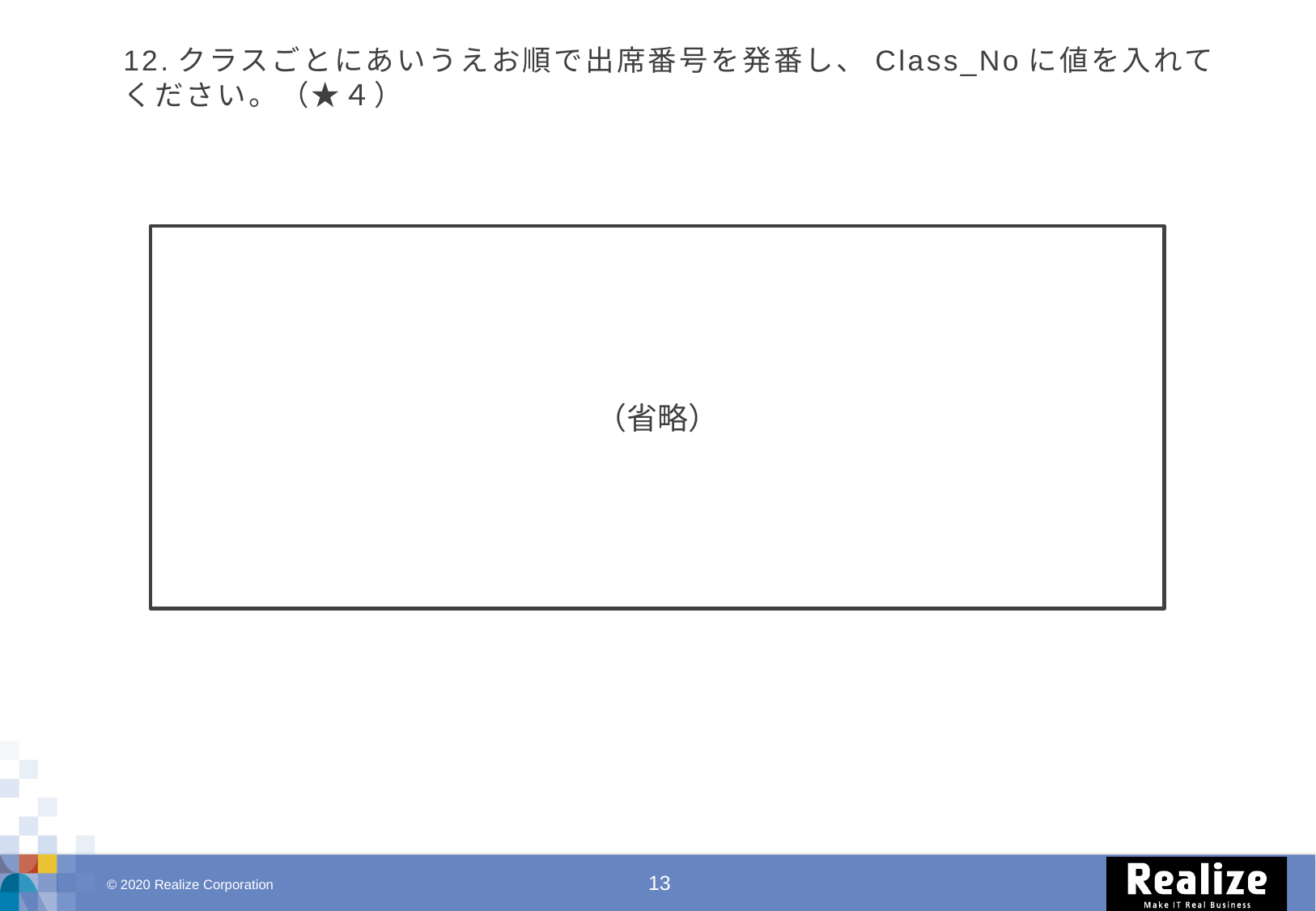

# 12.クラスごとにあいうえお順で出席番号を発番し、Class_Noに値を入れてください。（★４）
（省略）